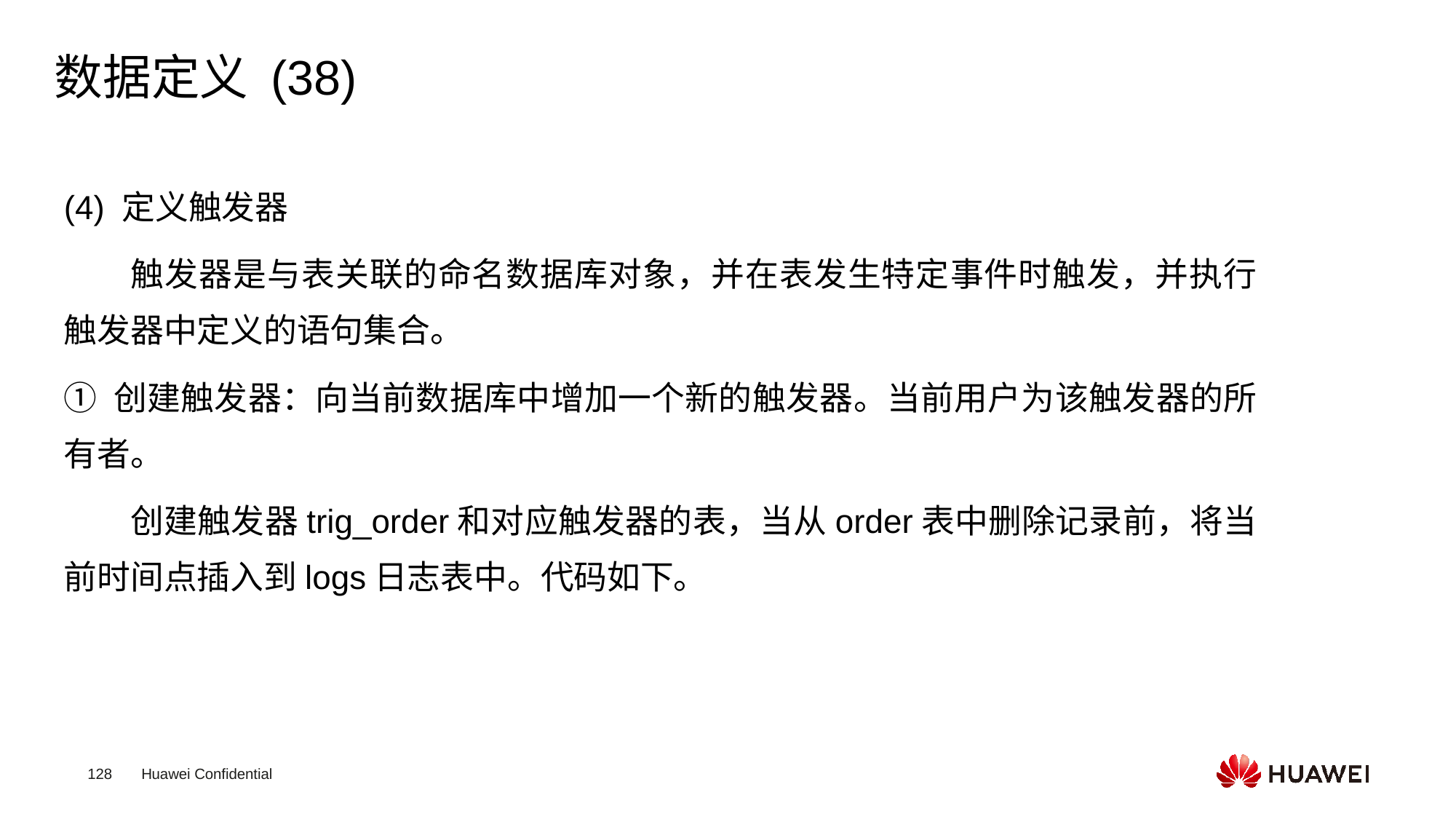

# 数据定义 (38)
(4) 定义触发器
触发器是与表关联的命名数据库对象，并在表发生特定事件时触发，并执行触发器中定义的语句集合。
① 创建触发器：向当前数据库中增加一个新的触发器。当前用户为该触发器的所有者。
创建触发器trig_order和对应触发器的表，当从order表中删除记录前，将当前时间点插入到logs日志表中。代码如下。